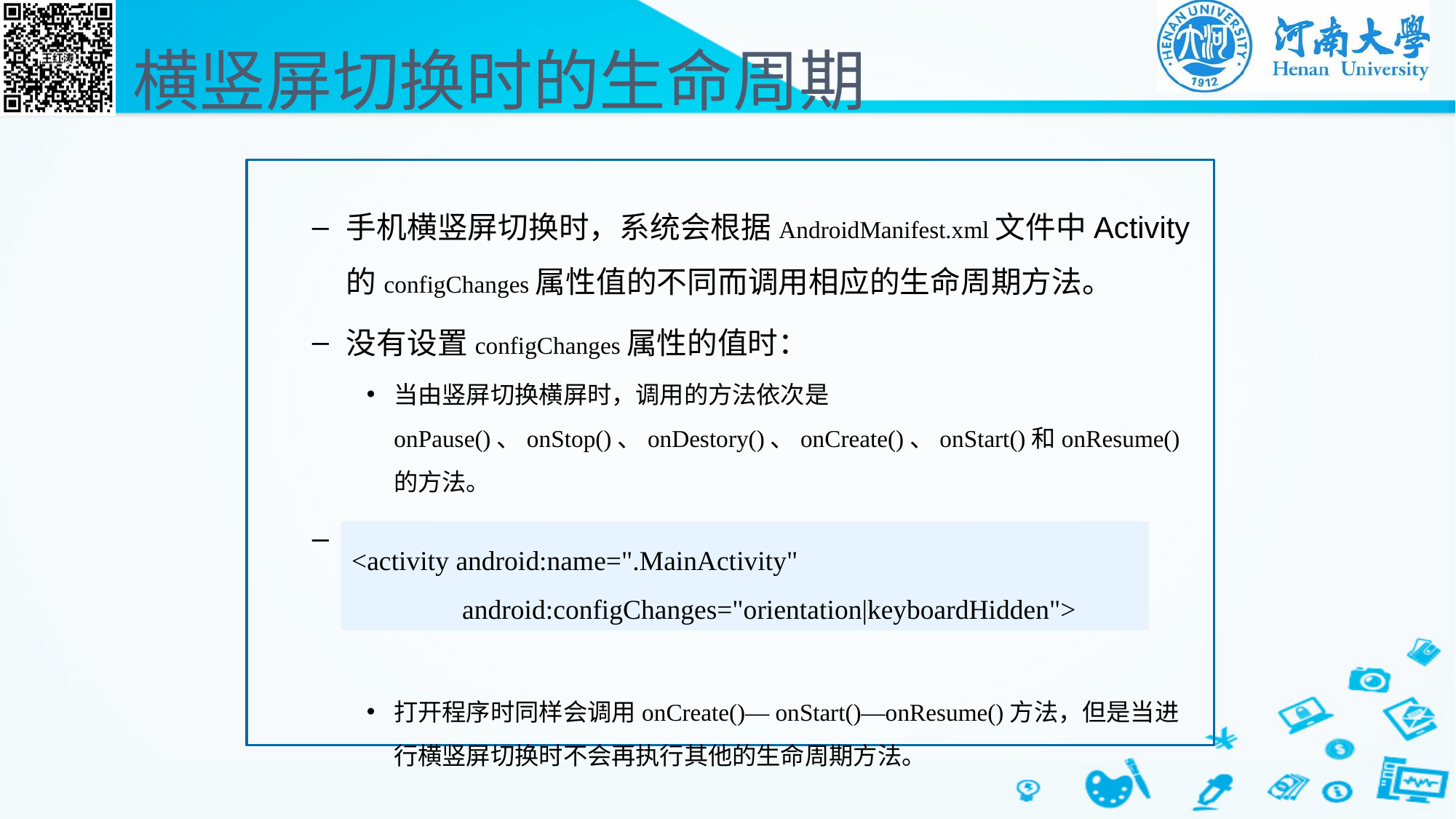

# 横竖屏切换时的生命周期

手机横竖屏切换时，系统会根据AndroidManifest.xml文件中Activity的configChanges属性值的不同而调用相应的生命周期方法。
没有设置configChanges属性的值时：
当由竖屏切换横屏时，调用的方法依次是onPause()、onStop()、onDestory()、onCreate()、onStart()和onResume()的方法。
设置configChanges属性

打开程序时同样会调用onCreate()— onStart()—onResume()方法，但是当进行横竖屏切换时不会再执行其他的生命周期方法。

<activity android:name=".MainActivity"
                android:configChanges="orientation|keyboardHidden">